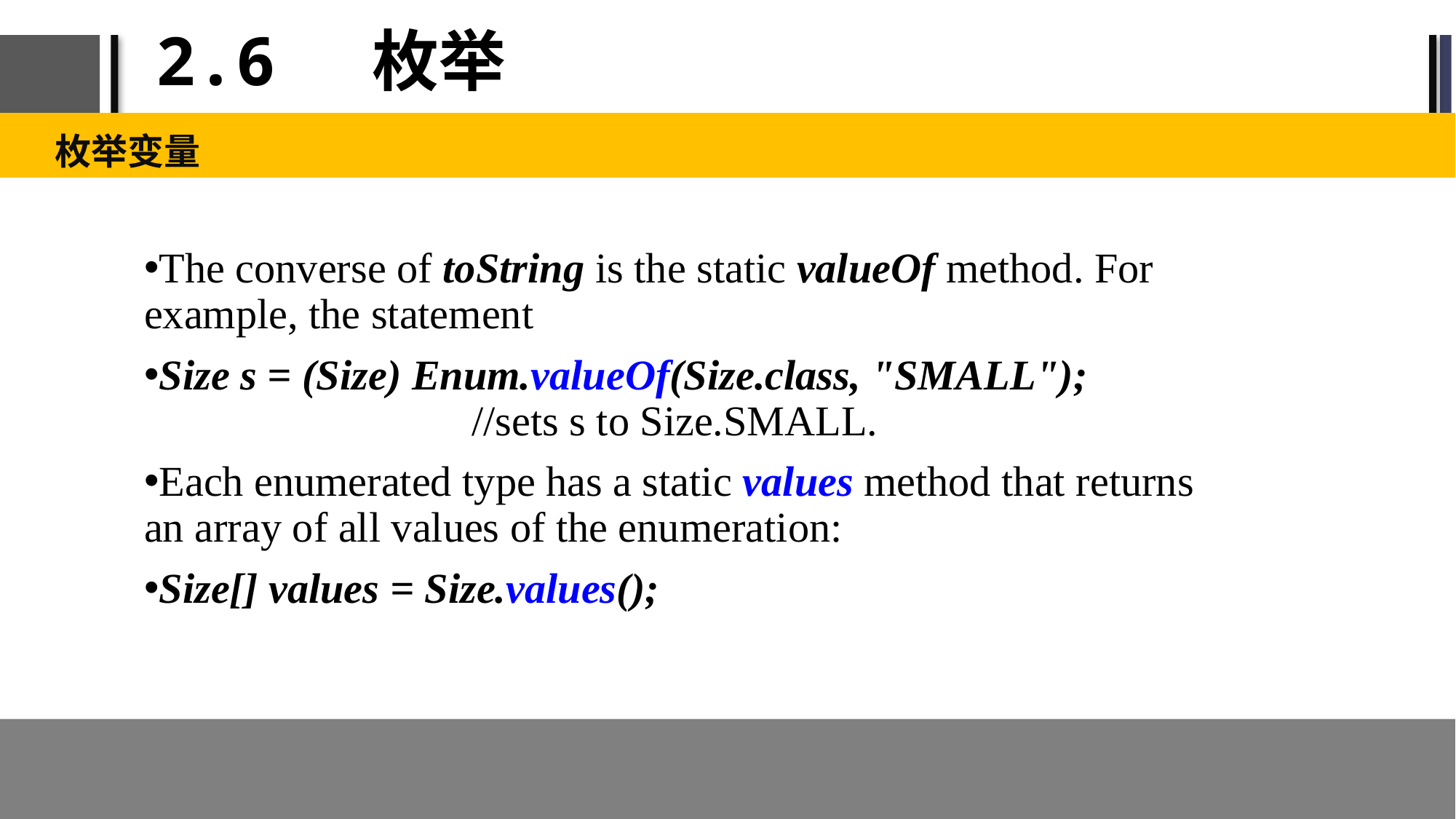

# 2.6  枚举
枚举变量

The converse of toString is the static valueOf method. For example, the statement
Size s = (Size) Enum.valueOf(Size.class, "SMALL");
			//sets s to Size.SMALL.
Each enumerated type has a static values method that returns an array of all values of the enumeration:
Size[] values = Size.values();